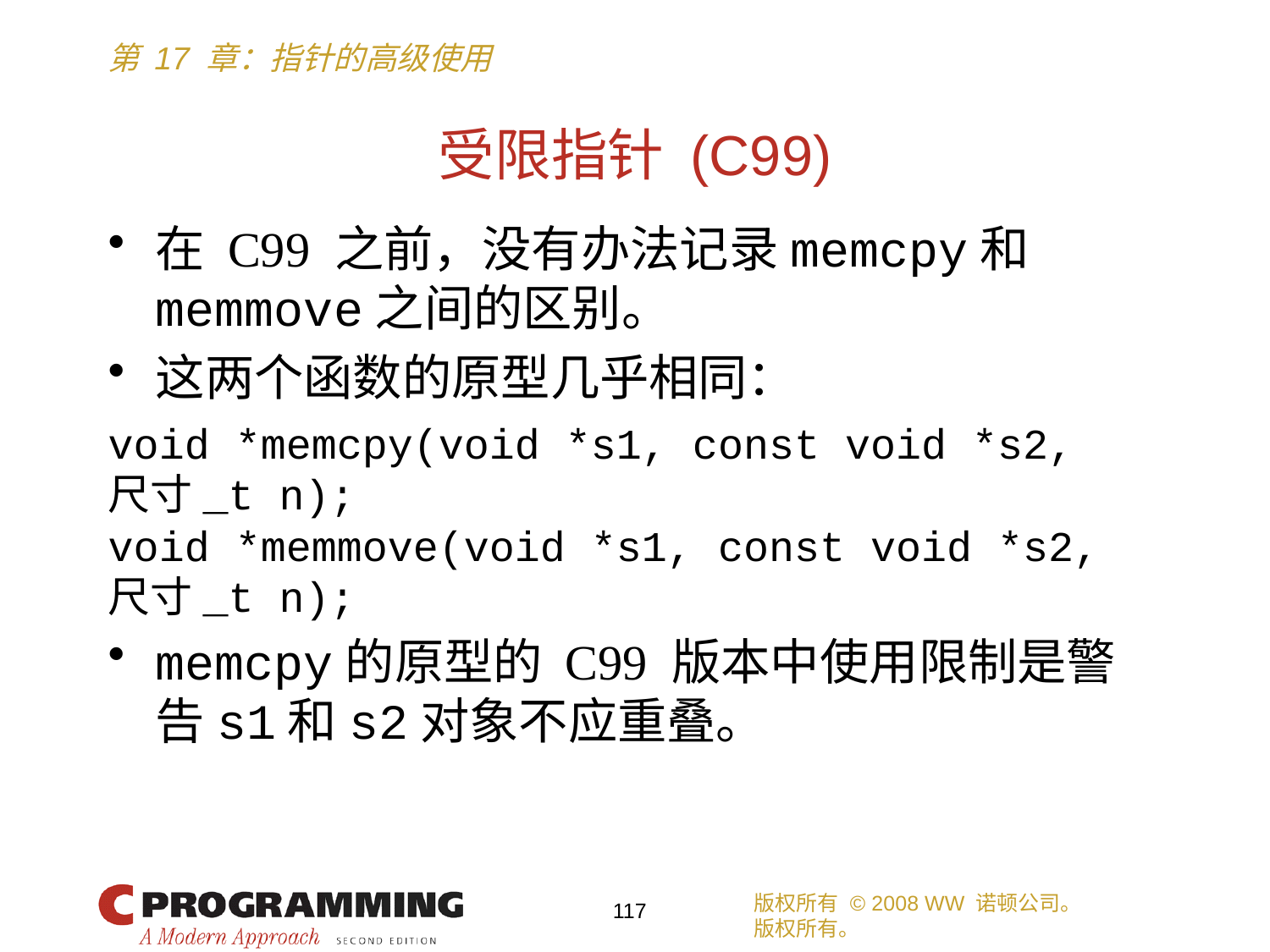

# 受限指针 (C99)
在 C99 之前，没有办法记录memcpy和memmove之间的区别。
这两个函数的原型几乎相同：
void *memcpy(void *s1, const void *s2,
尺寸_t n);
void *memmove(void *s1, const void *s2,
尺寸_t n);
memcpy的原型的 C99 版本中使用限制是警告s1和s2对象不应重叠。
版权所有 © 2008 WW 诺顿公司。
版权所有。
117